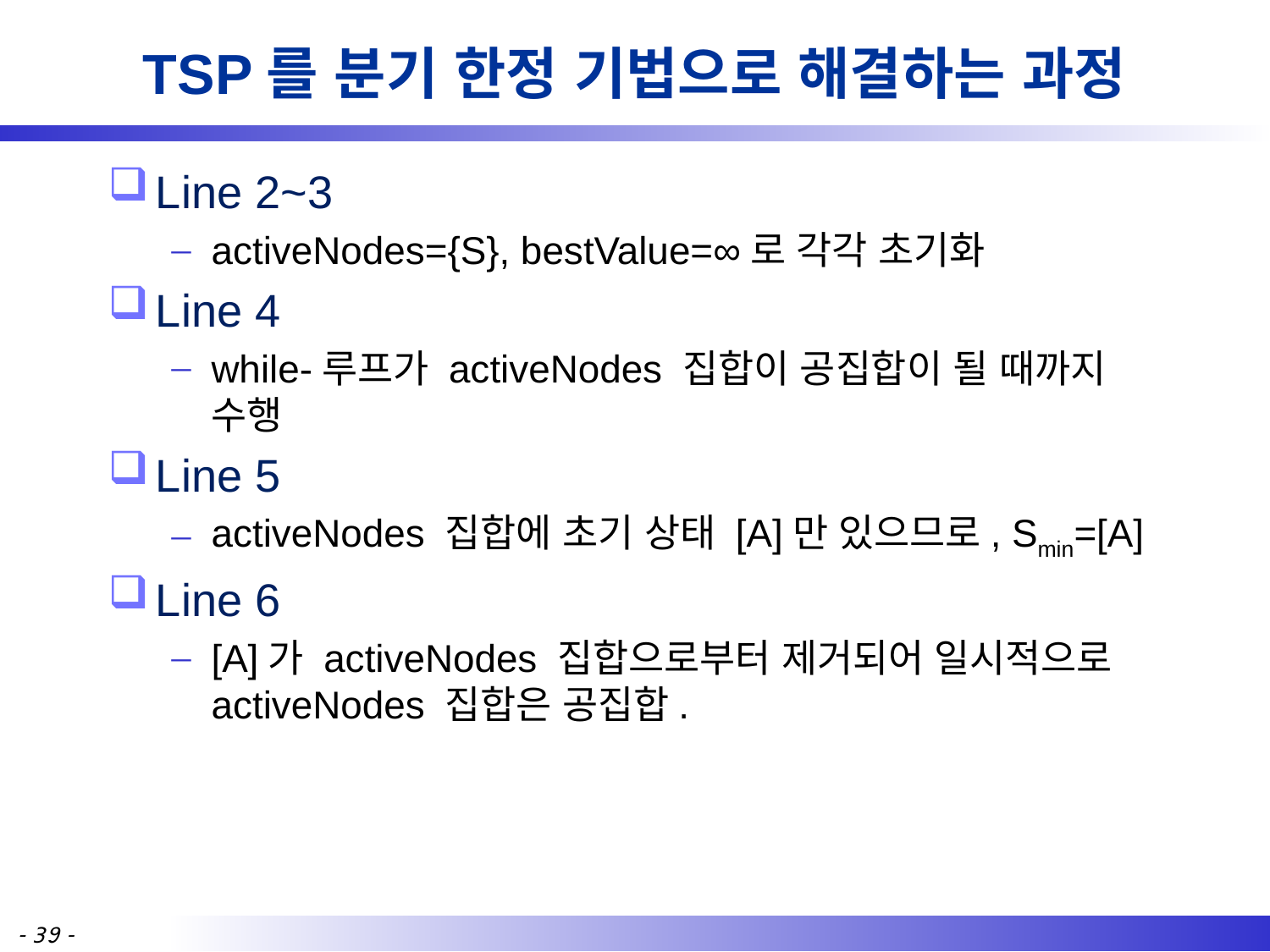

# TSP를 분기 한정 기법으로 해결하는 과정
Line 2~3
activeNodes={S}, bestValue=∞로 각각 초기화
Line 4
while-루프가 activeNodes 집합이 공집합이 될 때까지 수행
Line 5
activeNodes 집합에 초기 상태 [A]만 있으므로, Smin=[A]
Line 6
[A]가 activeNodes 집합으로부터 제거되어 일시적으로 activeNodes 집합은 공집합.
- 39 -